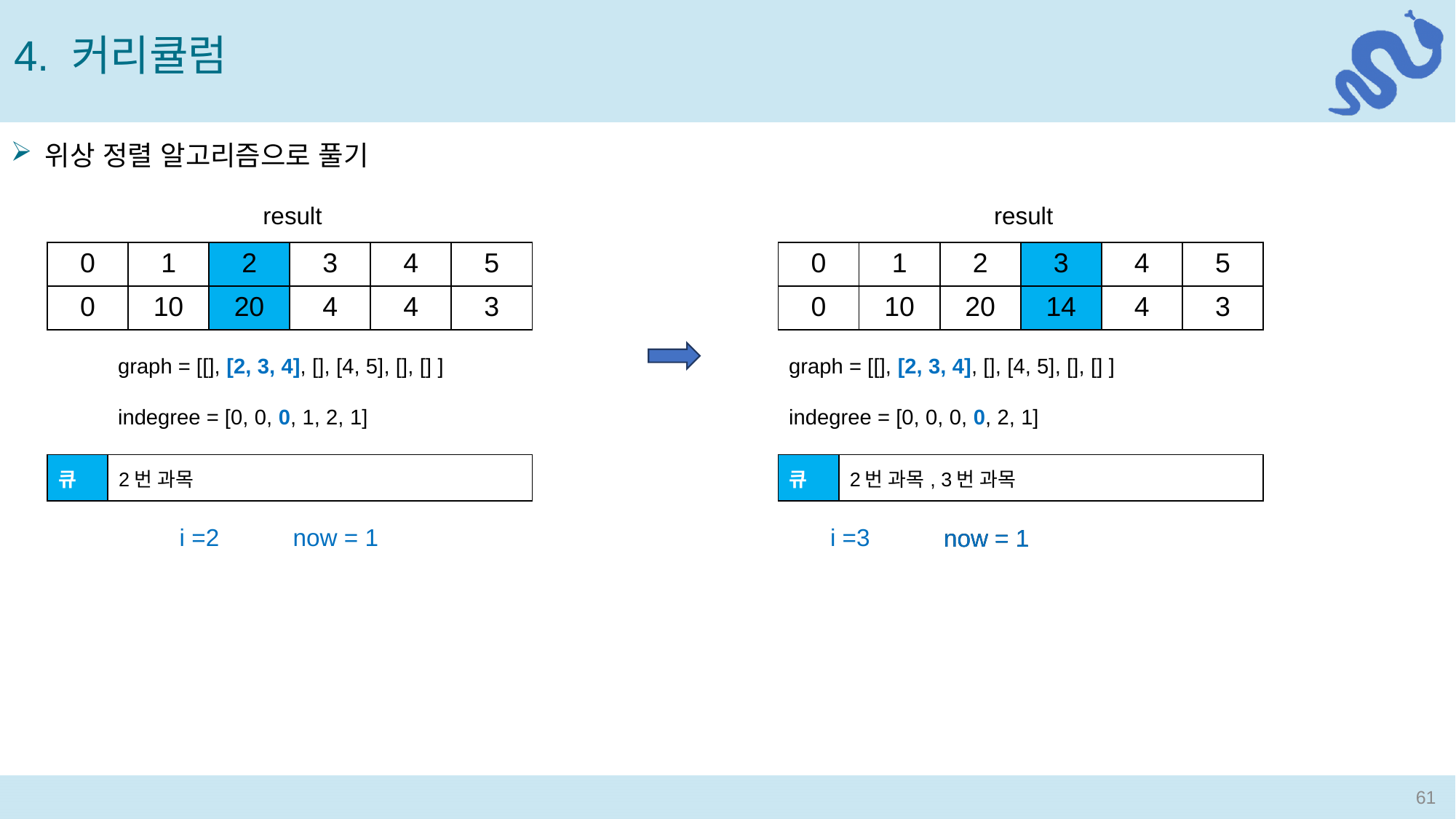

4. 커리큘럼
위상 정렬 알고리즘으로 풀기
result
result
| 0 | 1 | 2 | 3 | 4 | 5 |
| --- | --- | --- | --- | --- | --- |
| 0 | 10 | 20 | 4 | 4 | 3 |
| 0 | 1 | 2 | 3 | 4 | 5 |
| --- | --- | --- | --- | --- | --- |
| 0 | 10 | 20 | 14 | 4 | 3 |
graph = [[], [2, 3, 4], [], [4, 5], [], [] ]
indegree = [0, 0, 0, 0, 2, 1]
graph = [[], [2, 3, 4], [], [4, 5], [], [] ]
indegree = [0, 0, 0, 1, 2, 1]

| 큐 | 2번 과목 |
| --- | --- |
| 큐 | 2번 과목, 3번 과목 |
| --- | --- |
i =2
now = 1
i =3
now = 1
now = 1
61